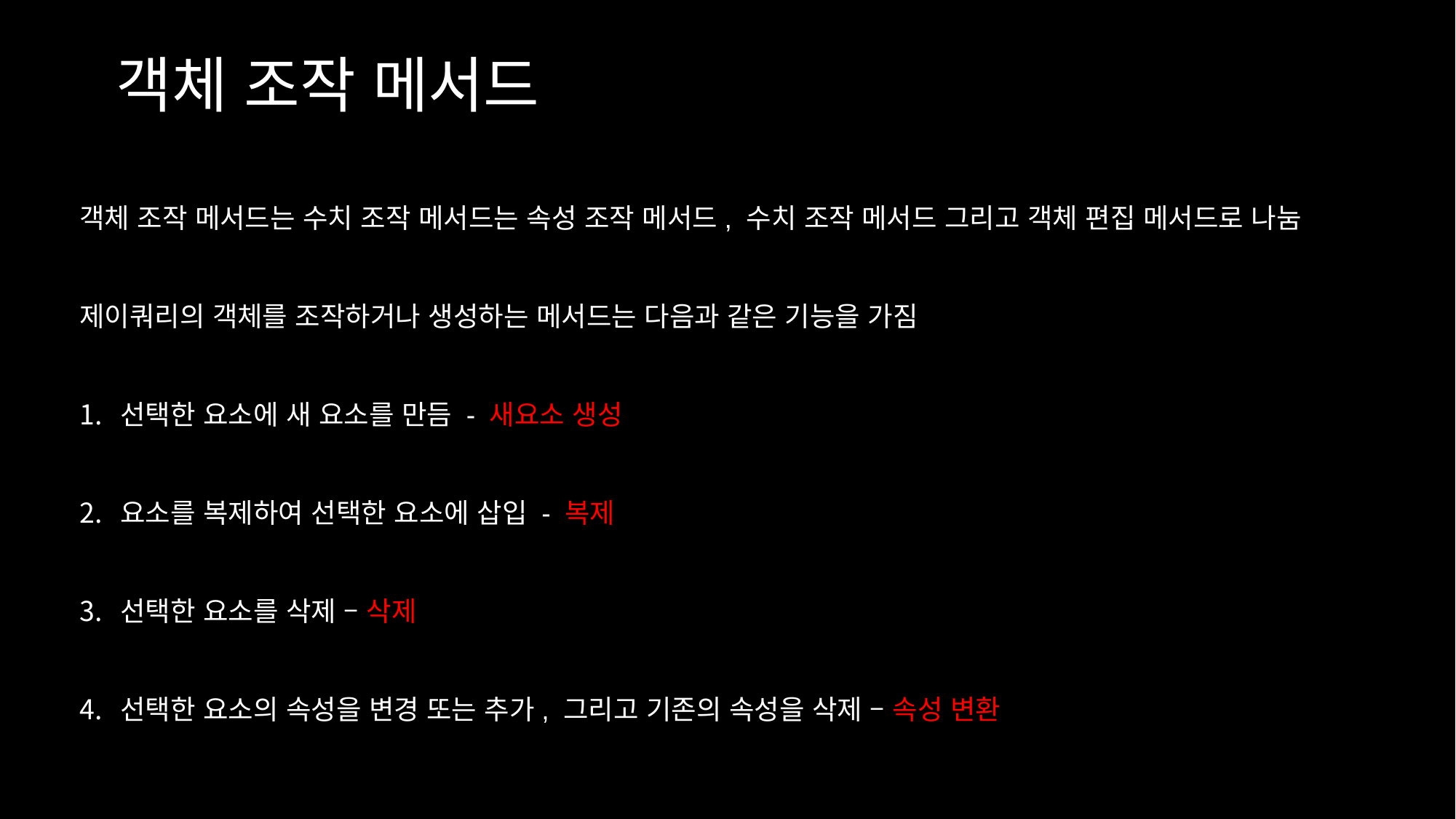

객체 조작 메서드
객체 조작 메서드는 수치 조작 메서드는 속성 조작 메서드, 수치 조작 메서드 그리고 객체 편집 메서드로 나눔

제이쿼리의 객체를 조작하거나 생성하는 메서드는 다음과 같은 기능을 가짐

선택한 요소에 새 요소를 만듬 - 새요소 생성

요소를 복제하여 선택한 요소에 삽입 - 복제

선택한 요소를 삭제 – 삭제

선택한 요소의 속성을 변경 또는 추가, 그리고 기존의 속성을 삭제 – 속성 변환